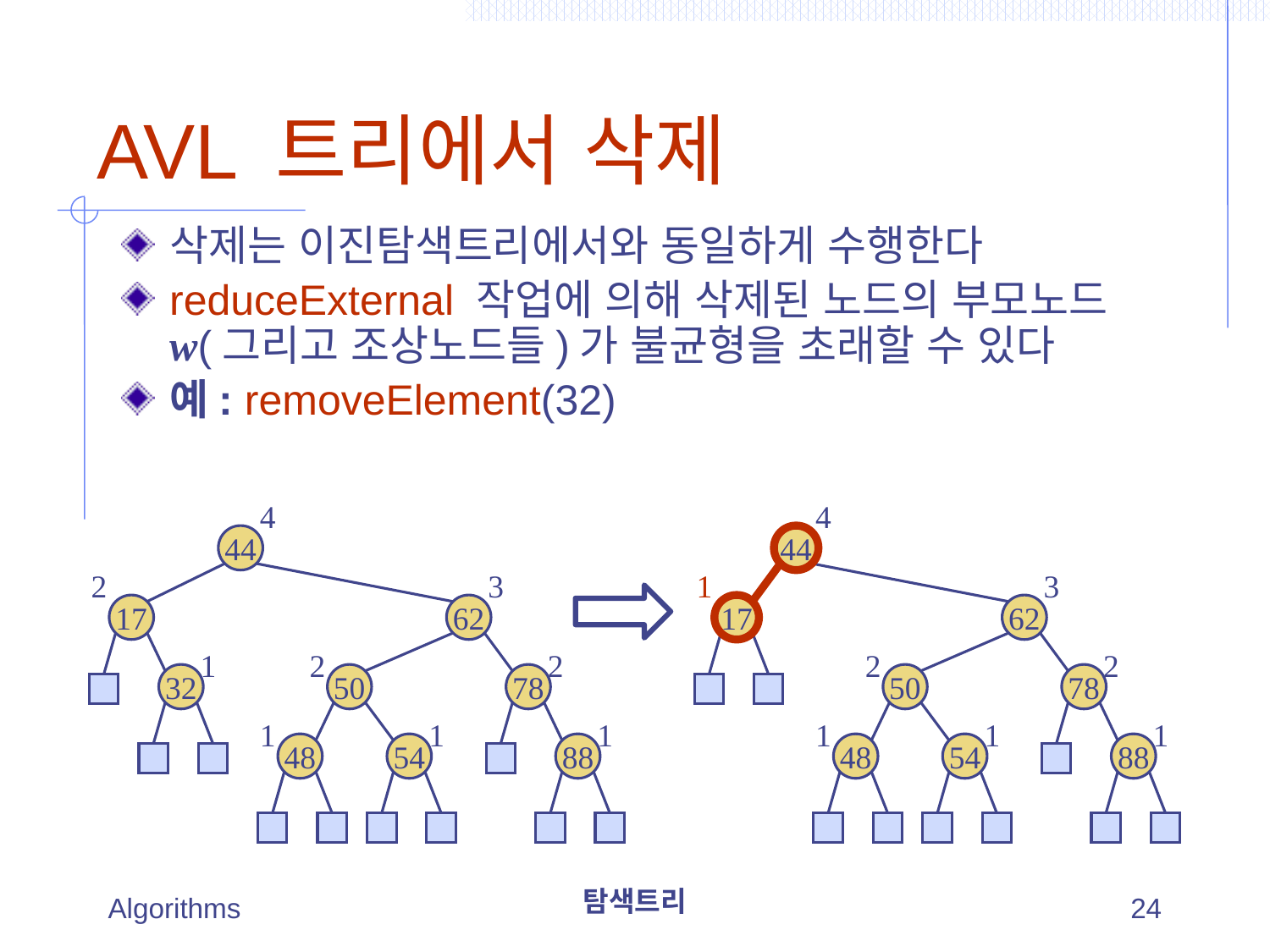

# AVL 트리에서 삭제
삭제는 이진탐색트리에서와 동일하게 수행한다
reduceExternal 작업에 의해 삭제된 노드의 부모노드 w(그리고 조상노드들)가 불균형을 초래할 수 있다
예: removeElement(32)
4
4
44
44

2
3
1
3
17
62
17
62
1
2
2
2
2
32
50
78
50
78

1
1
1
1
1
1
48
54
88
48
54
88

Algorithms
탐색트리
24